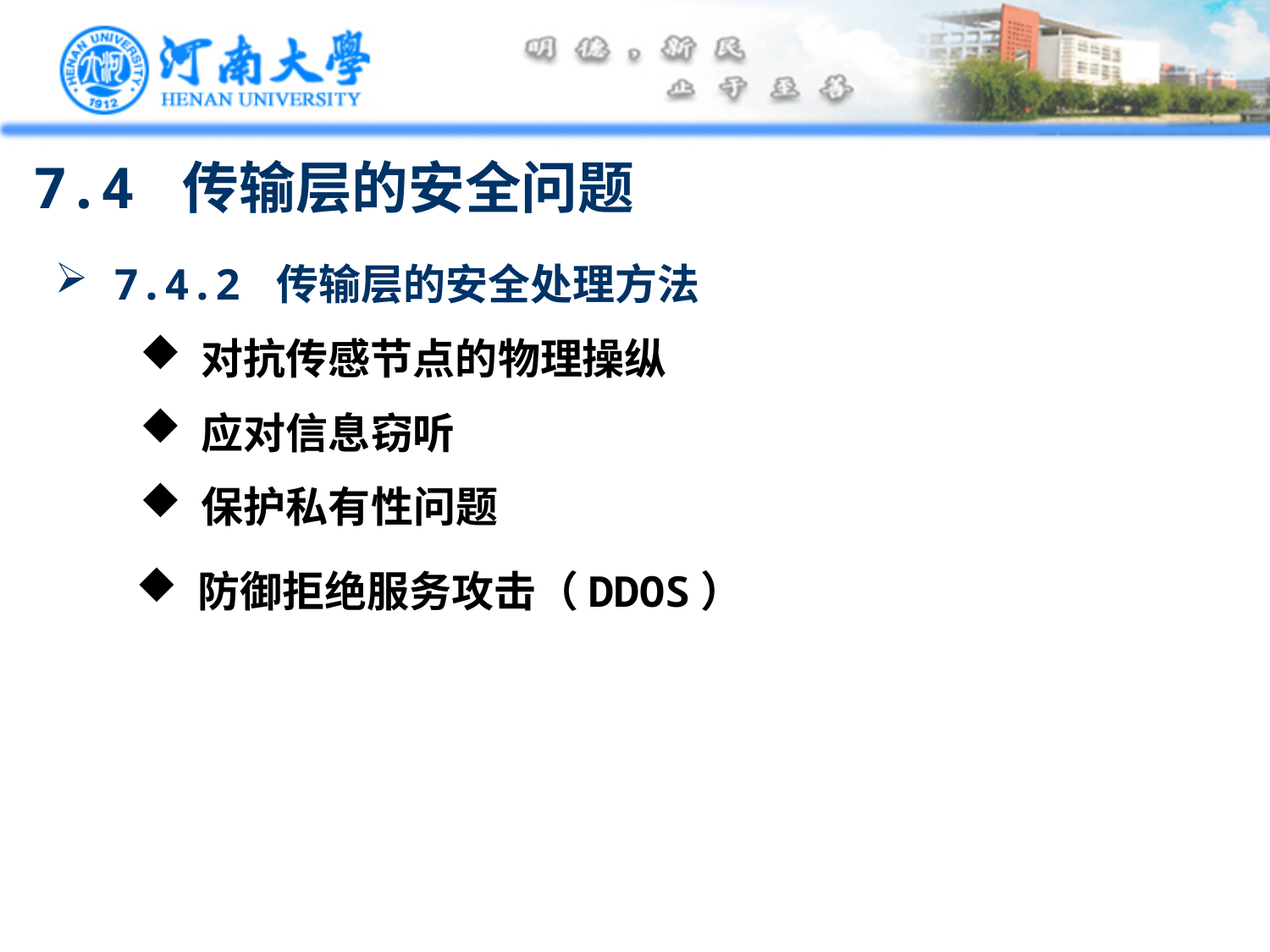

7.4 传输层的安全问题
 7.4.2 传输层的安全处理方法
 对抗传感节点的物理操纵
 应对信息窃听
 保护私有性问题
 防御拒绝服务攻击（DDOS）